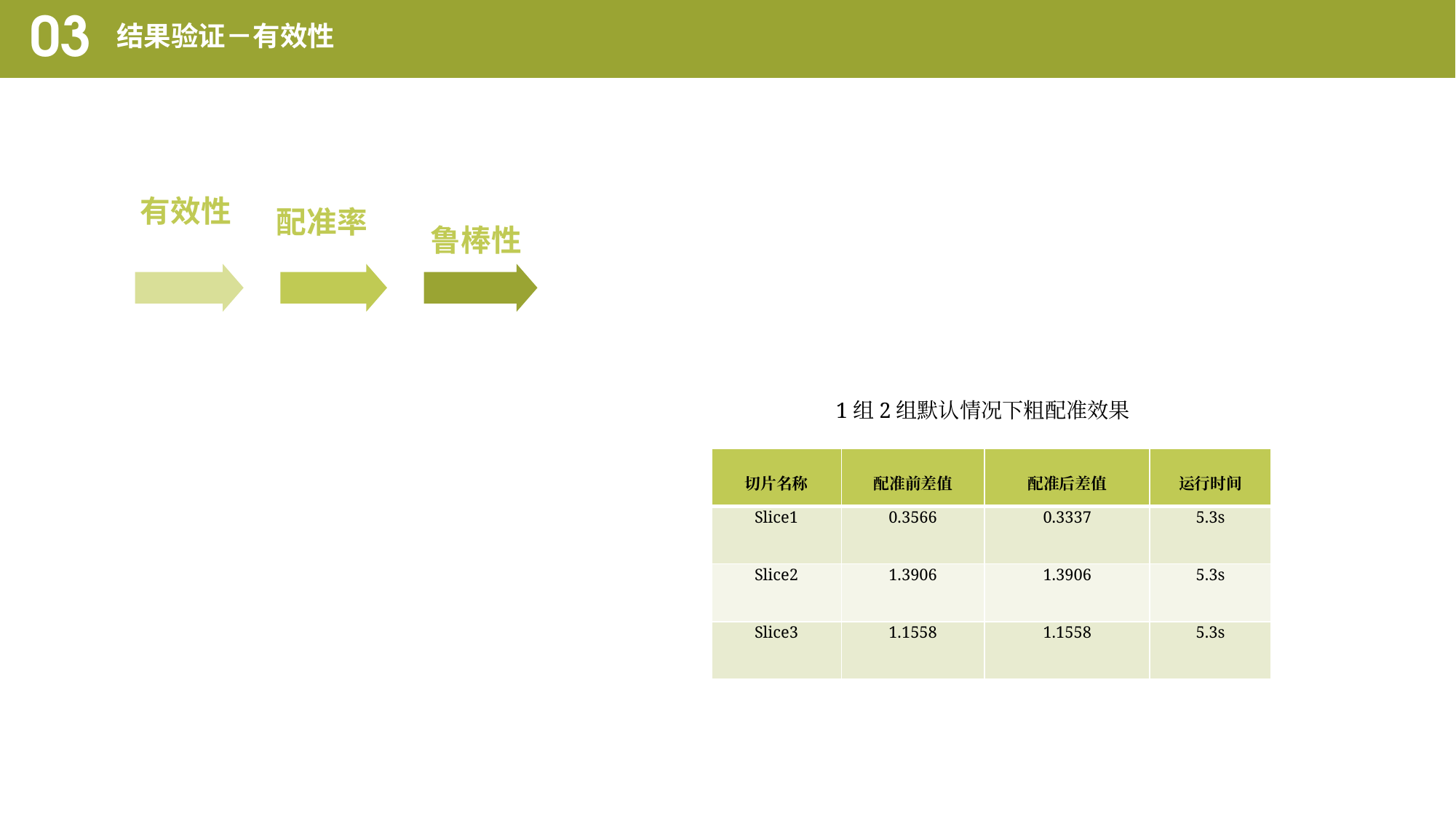

03
结果验证－有效性
有效性
配准率
鲁棒性

1组2组默认情况下粗配准效果
| 切片名称 | 配准前差值 | 配准后差值 | 运行时间 |
| --- | --- | --- | --- |
| Slice1 | 0.3566 | 0.3337 | 5.3s |
| Slice2 | 1.3906 | 1.3906 | 5.3s |
| Slice3 | 1.1558 | 1.1558 | 5.3s |